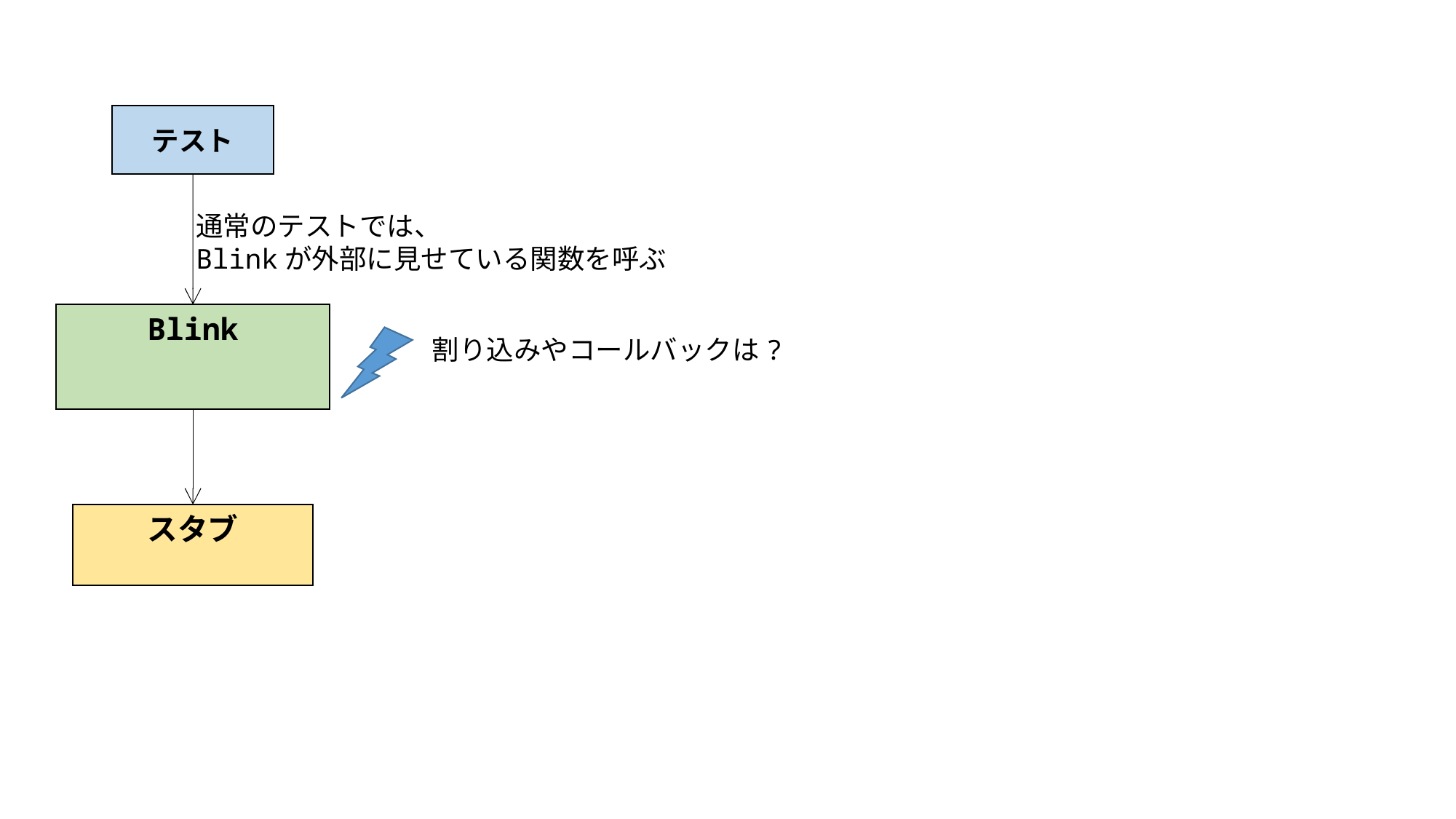

テスト
通常のテストでは、
Blinkが外部に見せている関数を呼ぶ
Blink

割り込みやコールバックは?
スタブ